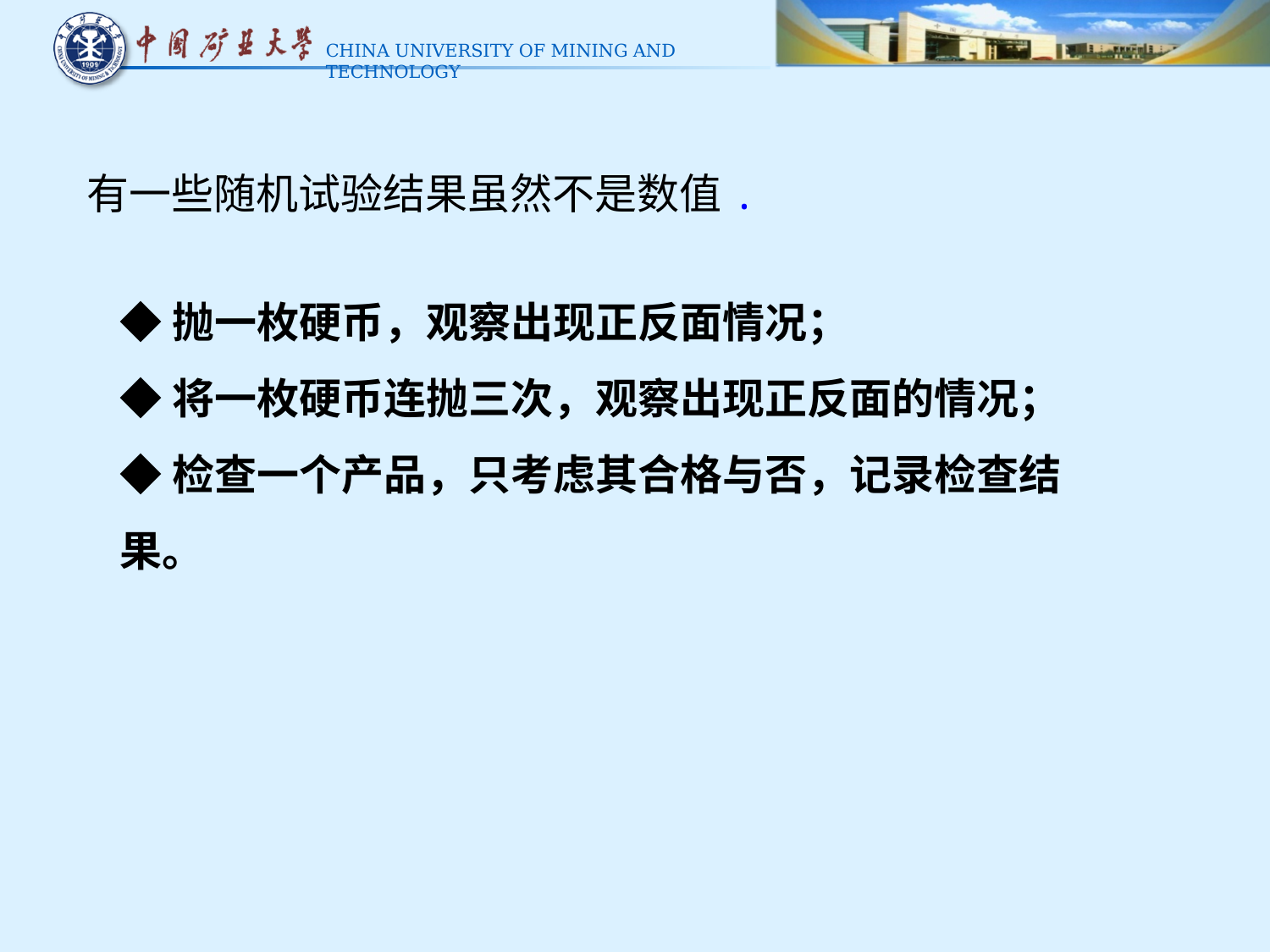

有一些随机试验结果虽然不是数值.
◆抛一枚硬币，观察出现正反面情况；
◆将一枚硬币连抛三次，观察出现正反面的情况；
◆检查一个产品，只考虑其合格与否，记录检查结果。